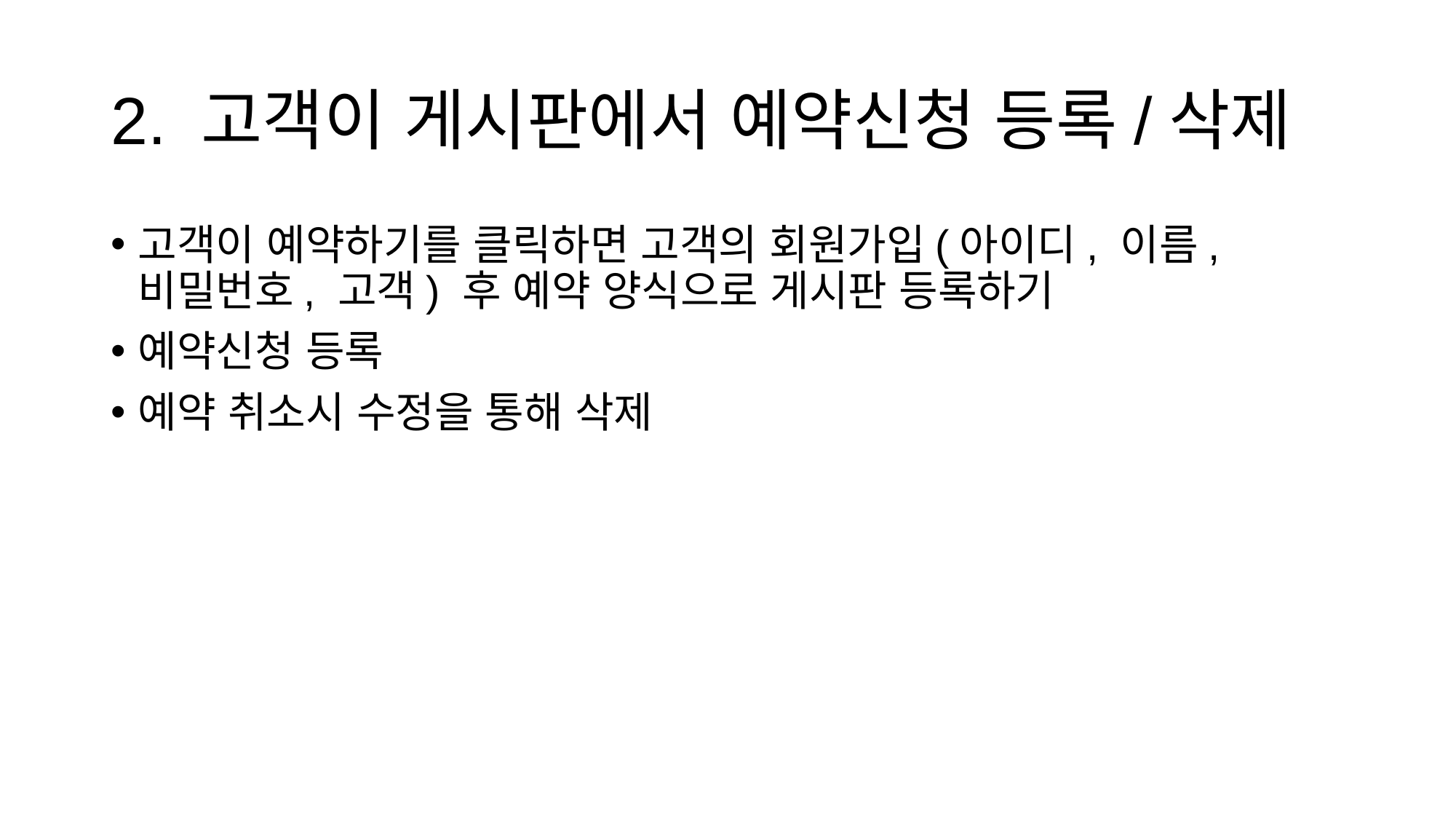

# 2. 고객이 게시판에서 예약신청 등록/삭제
고객이 예약하기를 클릭하면 고객의 회원가입(아이디, 이름, 비밀번호, 고객) 후 예약 양식으로 게시판 등록하기
예약신청 등록
예약 취소시 수정을 통해 삭제